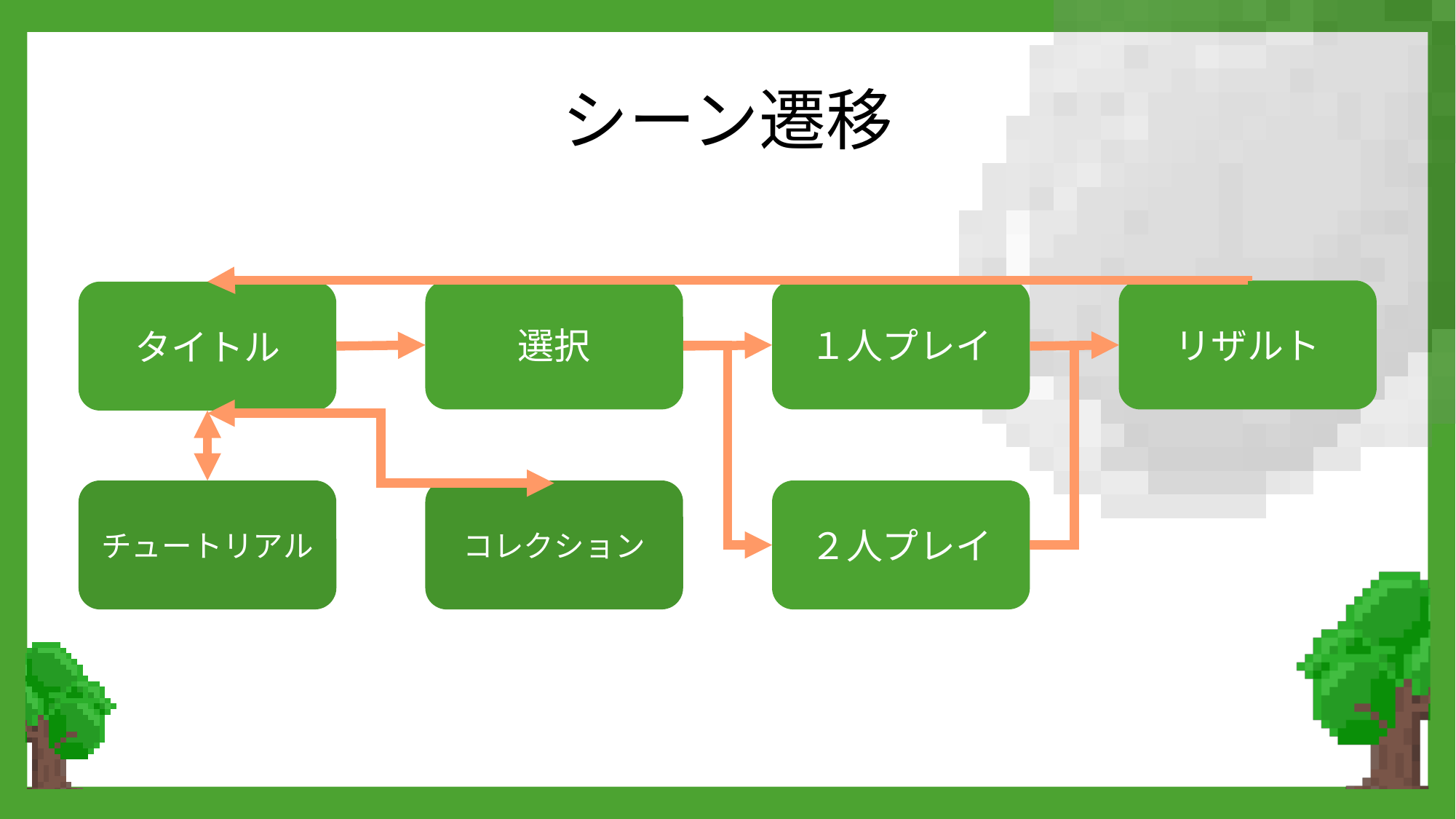

# シーン遷移
選択
１人プレイ
リザルト
タイトル
チュートリアル
コレクション
２人プレイ